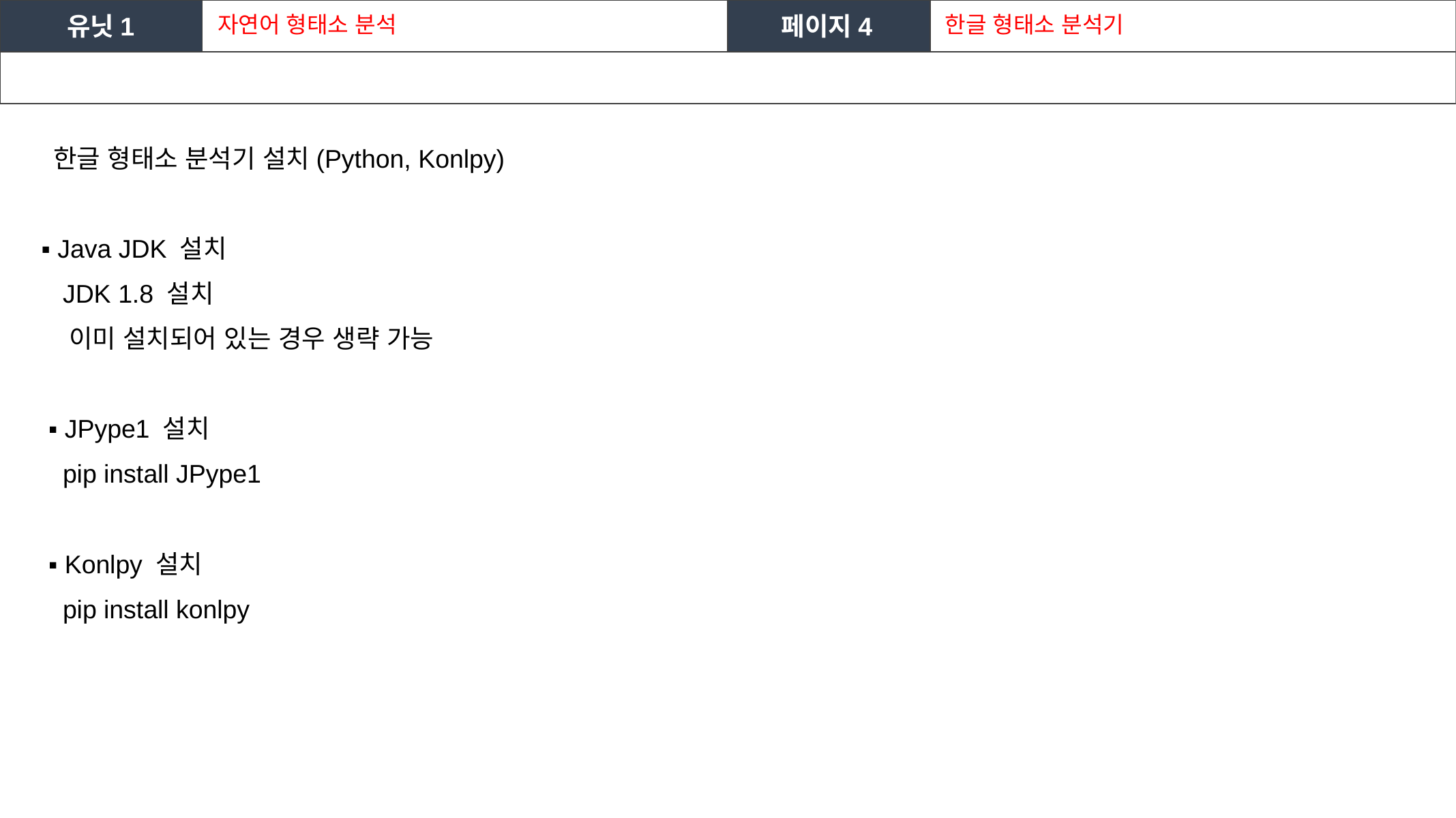

유닛1
자연어 형태소 분석
페이지4
한글 형태소 분석기

 한글 형태소 분석기 설치(Python, Konlpy)

▪ Java JDK 설치
   JDK 1.8 설치
   이미 설치되어 있는 경우 생략 가능

 ▪ JPype1 설치
   pip install JPype1

 ▪ Konlpy 설치
   pip install konlpy